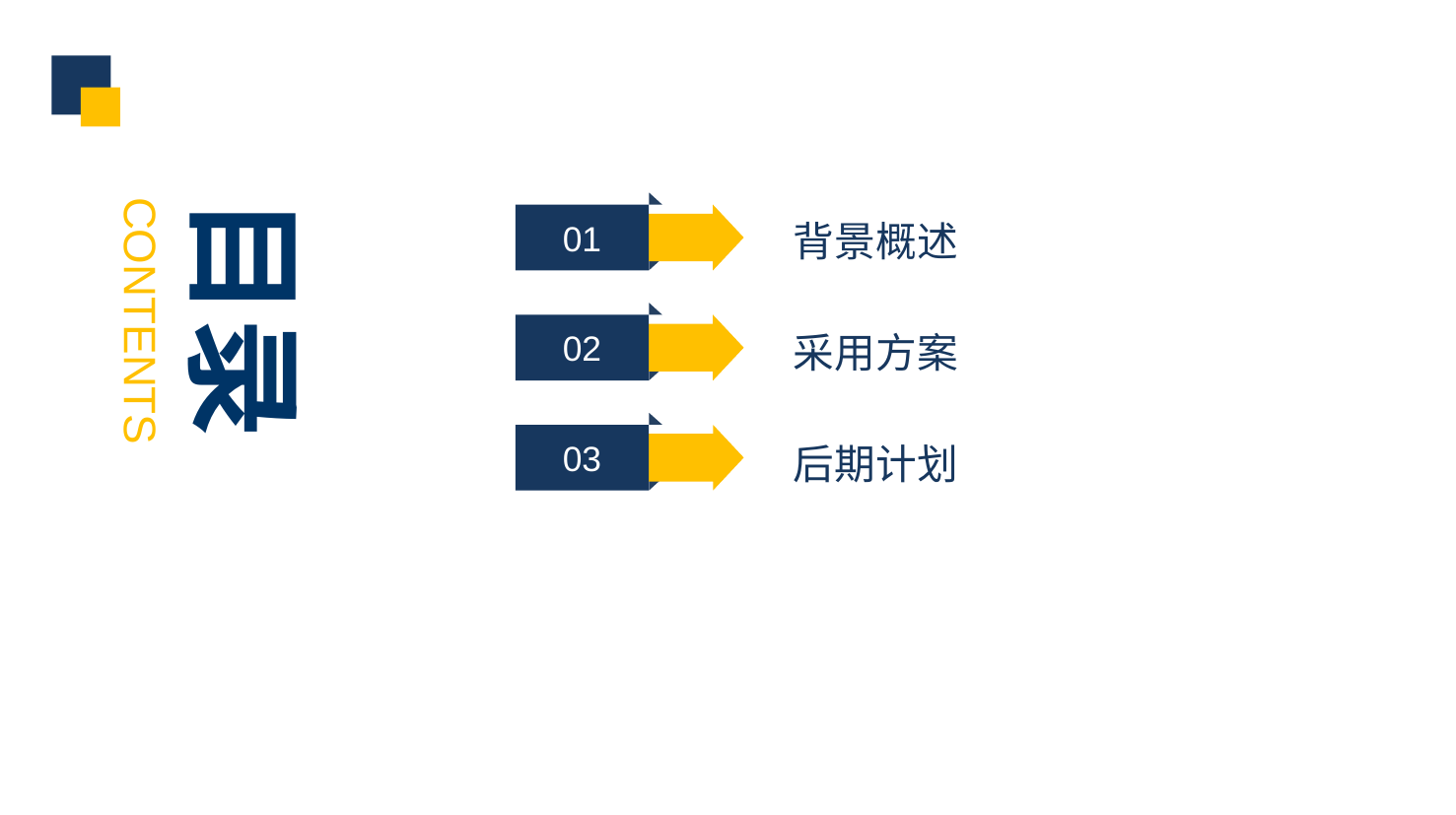

目录

01

背景概述

CONTENTS

02

采用方案

03

后期计划